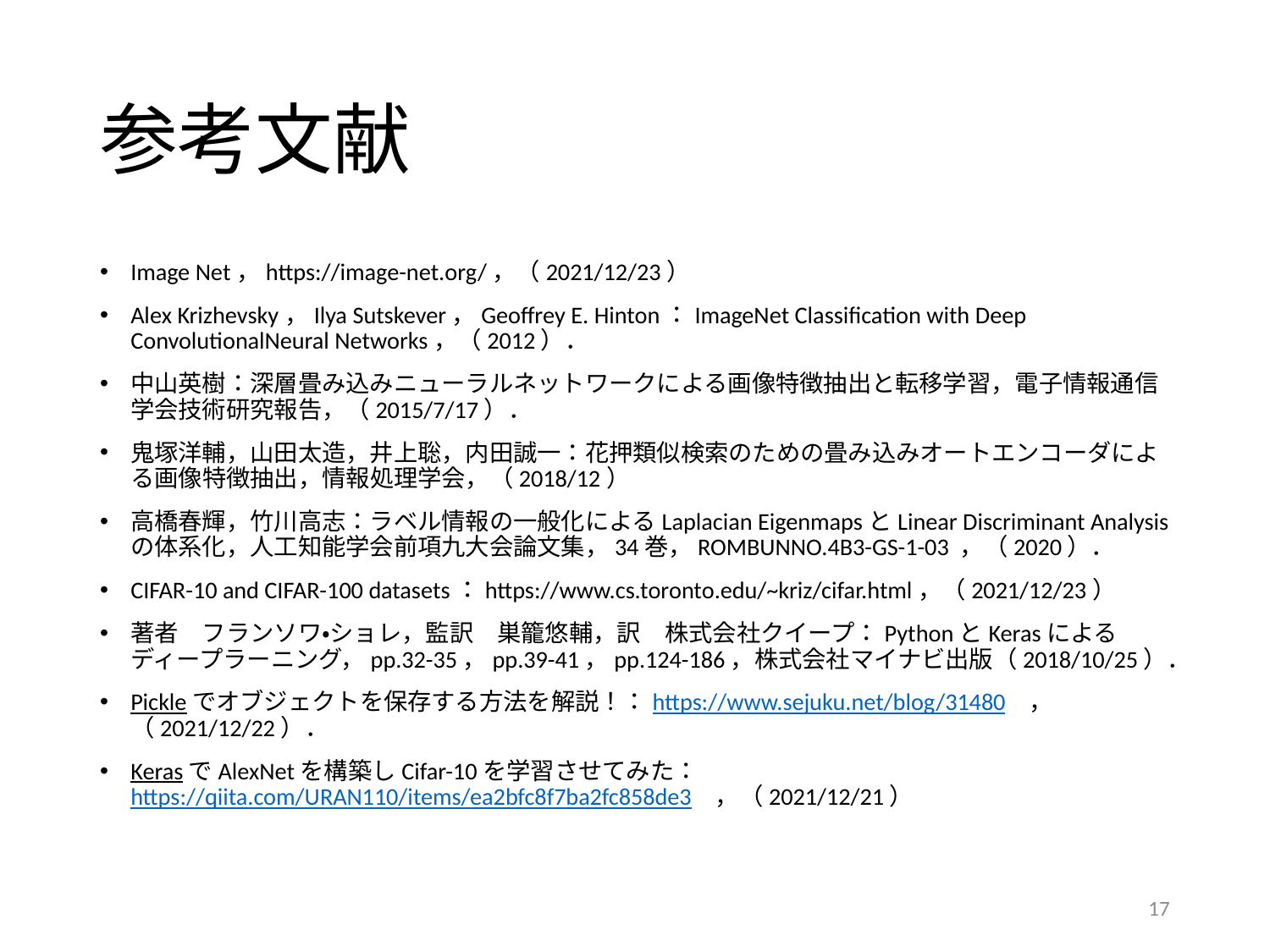

# 参考文献
Image Net，https://image-net.org/，（2021/12/23）
Alex Krizhevsky，Ilya Sutskever，Geoffrey E. Hinton：ImageNet Classification with Deep ConvolutionalNeural Networks，（2012）．
中山英樹：深層畳み込みニューラルネットワークによる画像特徴抽出と転移学習，電子情報通信学会技術研究報告，（2015/7/17）．
鬼塚洋輔，山田太造，井上聡，内田誠一：花押類似検索のための畳み込みオートエンコーダによる画像特徴抽出，情報処理学会，（2018/12）
高橋春輝，竹川高志：ラベル情報の一般化によるLaplacian EigenmapsとLinear Discriminant Analysisの体系化，人工知能学会前項九大会論文集，34巻，ROMBUNNO.4B3-GS-1-03 ，（2020）．
CIFAR-10 and CIFAR-100 datasets：https://www.cs.toronto.edu/~kriz/cifar.html，（2021/12/23）
著者　フランソワ・ショレ，監訳　巣籠悠輔，訳　株式会社クイープ：PythonとKerasによるディープラーニング，pp.32-35，pp.39-41，pp.124-186，株式会社マイナビ出版（2018/10/25）．
Pickleでオブジェクトを保存する方法を解説！：https://www.sejuku.net/blog/31480　，（2021/12/22）．
KerasでAlexNetを構築しCifar-10を学習させてみた： https://qiita.com/URAN110/items/ea2bfc8f7ba2fc858de3　，（2021/12/21）

17